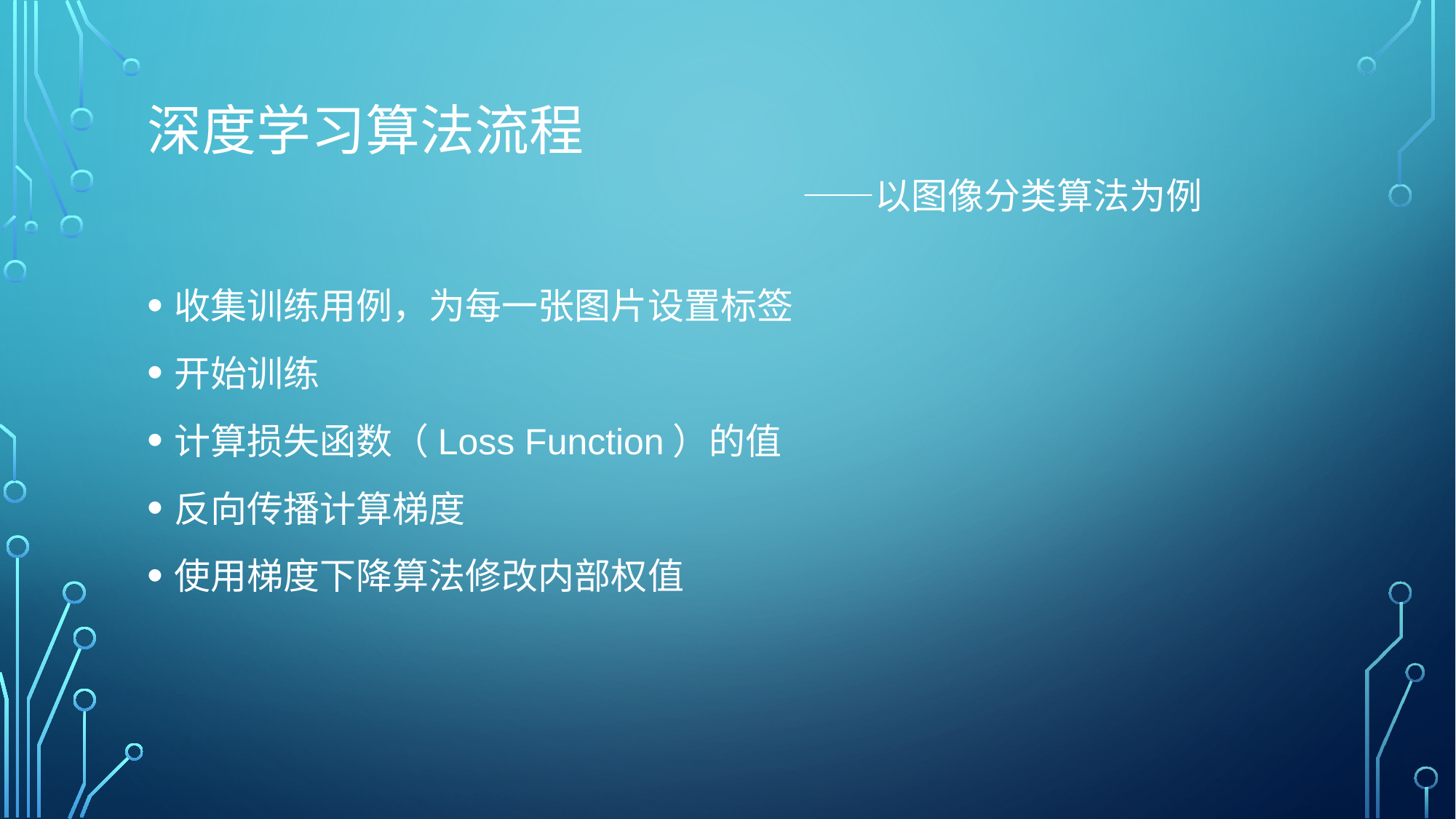

# 深度学习算法流程 ——以图像分类算法为例
收集训练用例，为每一张图片设置标签
开始训练
计算损失函数（Loss Function）的值
反向传播计算梯度
使用梯度下降算法修改内部权值